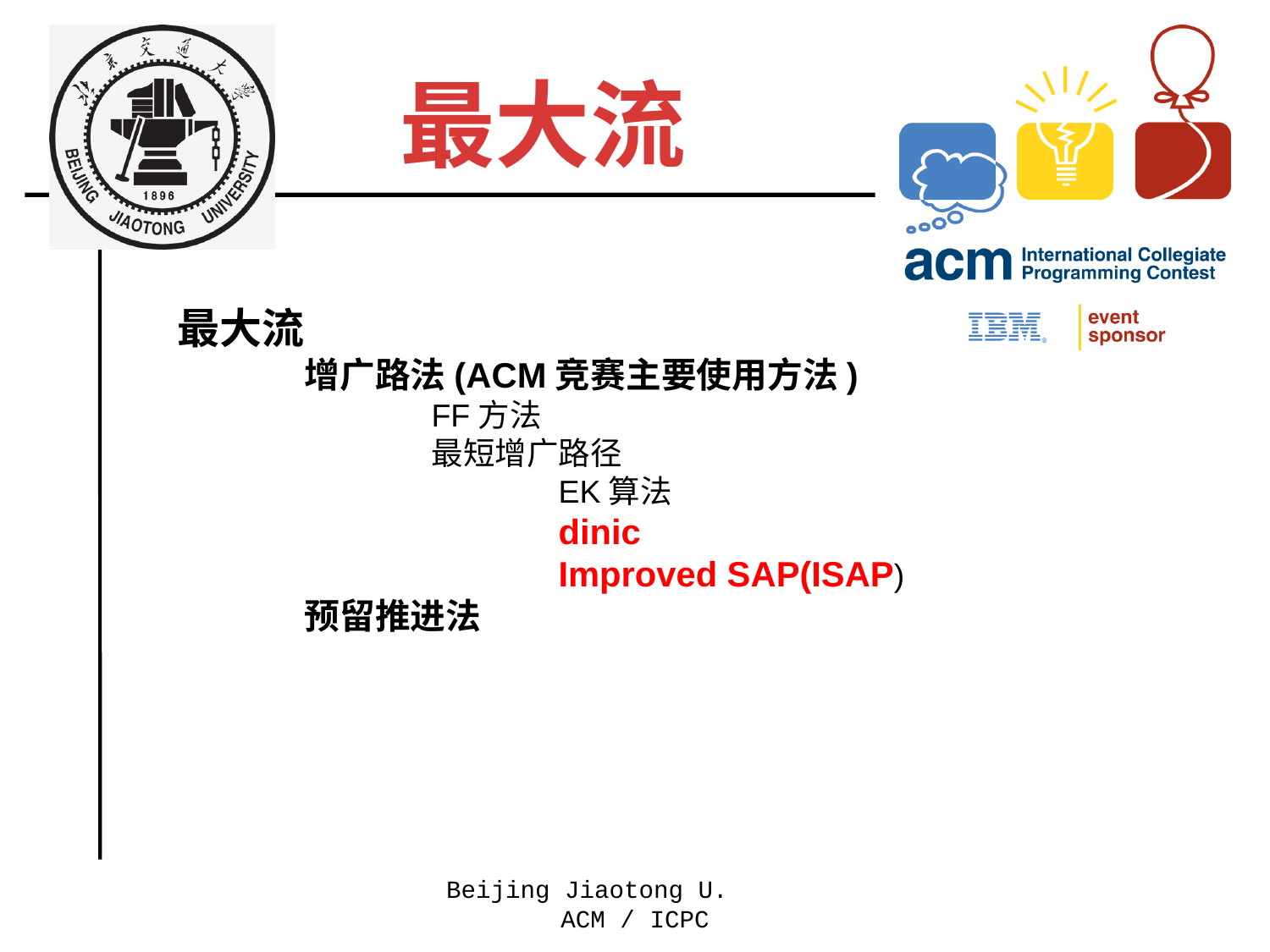

最大流

最大流
	增广路法(ACM竞赛主要使用方法)
		FF方法
		最短增广路径
			EK算法
			dinic
			Improved SAP(ISAP)
	预留推进法